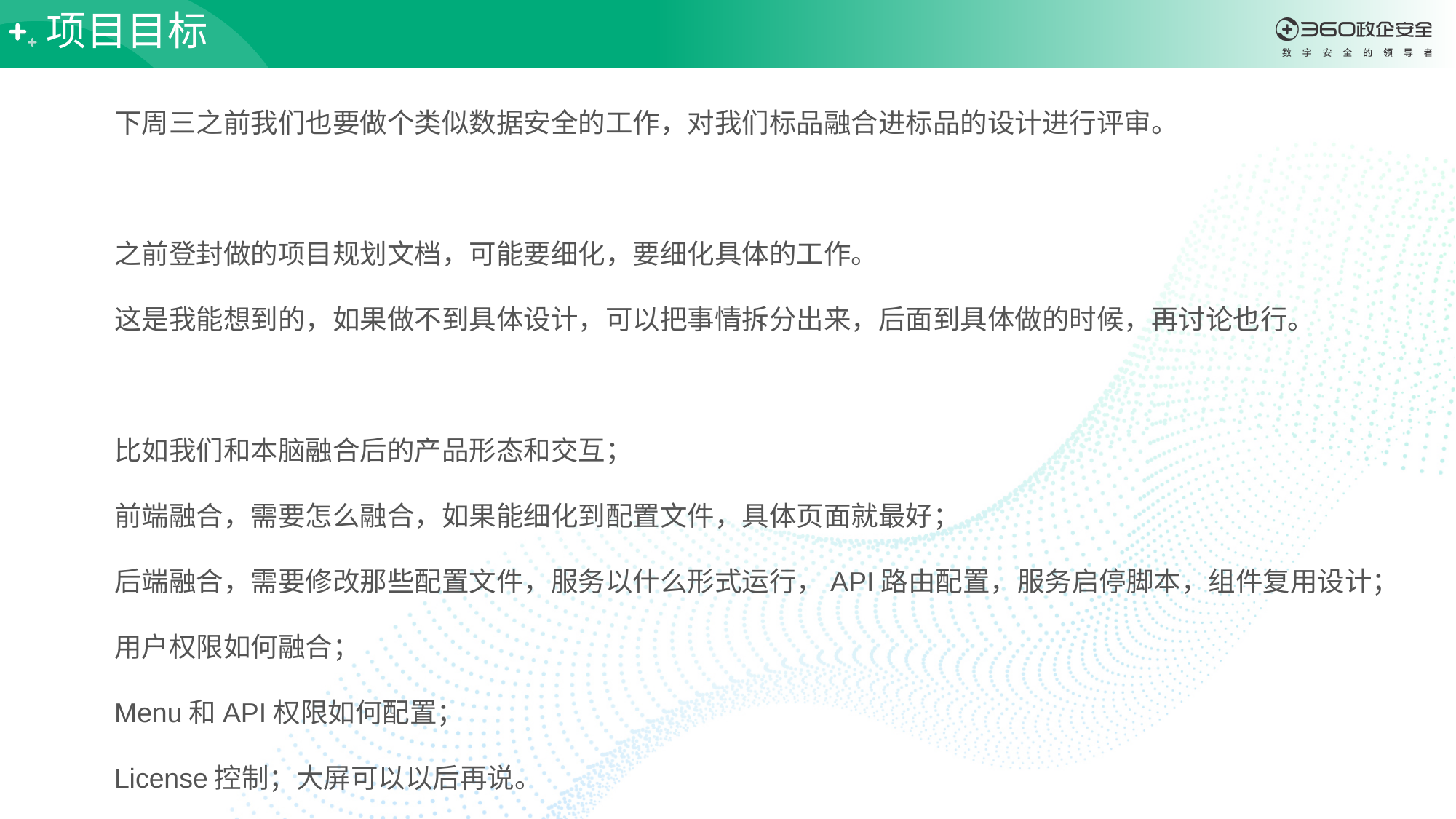

项目目标
下周三之前我们也要做个类似数据安全的工作，对我们标品融合进标品的设计进行评审。

之前登封做的项目规划文档，可能要细化，要细化具体的工作。
这是我能想到的，如果做不到具体设计，可以把事情拆分出来，后面到具体做的时候，再讨论也行。

比如我们和本脑融合后的产品形态和交互；
前端融合，需要怎么融合，如果能细化到配置文件，具体页面就最好；
后端融合，需要修改那些配置文件，服务以什么形式运行，API路由配置，服务启停脚本，组件复用设计；
用户权限如何融合；
Menu和API权限如何配置；
License控制；大屏可以以后再说。